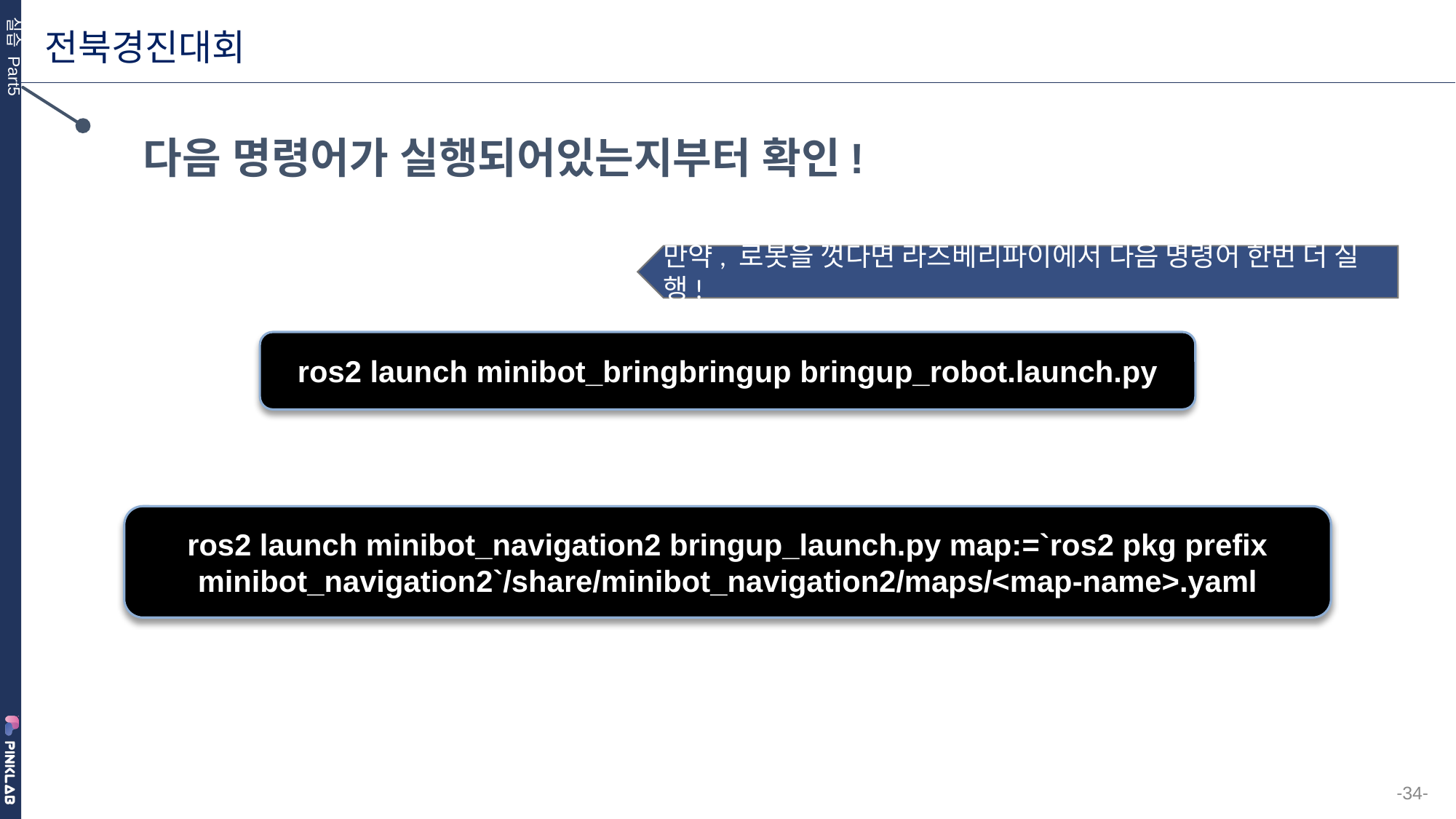

다음 명령어가 실행되어있는지부터 확인!
만약, 로봇을 껏다면 라즈베리파이에서 다음 명령어 한번 더 실행!

ros2 launch minibot_bringbringup bringup_robot.launch.py

ros2 launch minibot_navigation2 bringup_launch.py map:=`ros2 pkg prefix minibot_navigation2`/share/minibot_navigation2/maps/<map-name>.yaml